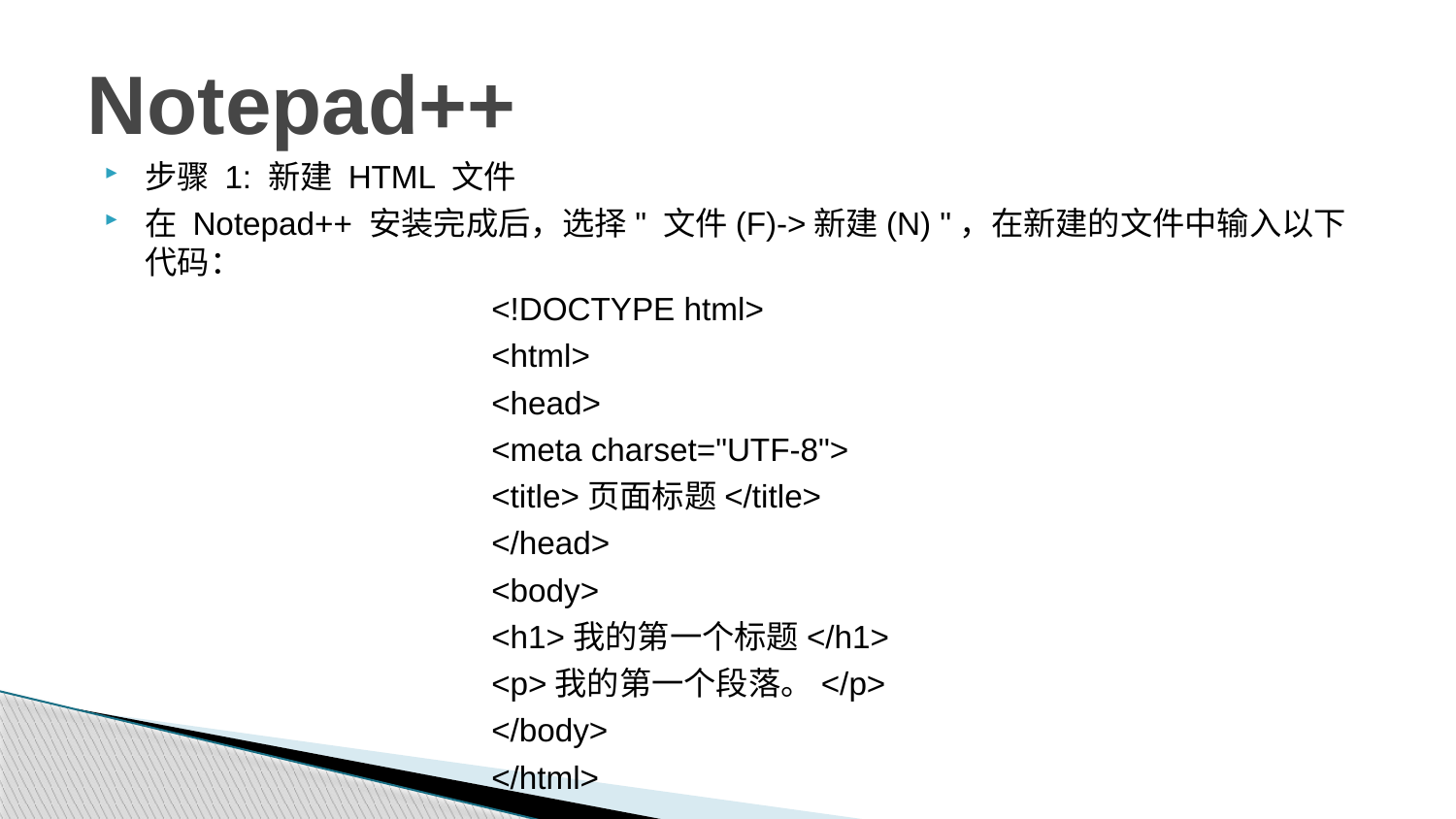

# Notepad++
步骤 1: 新建 HTML 文件
在 Notepad++ 安装完成后，选择" 文件(F)->新建(N) "，在新建的文件中输入以下代码：
<!DOCTYPE html>
<html>
<head>
<meta charset="UTF-8">
<title>页面标题</title>
</head>
<body>
<h1>我的第一个标题</h1>
<p>我的第一个段落。</p>
</body>
</html>